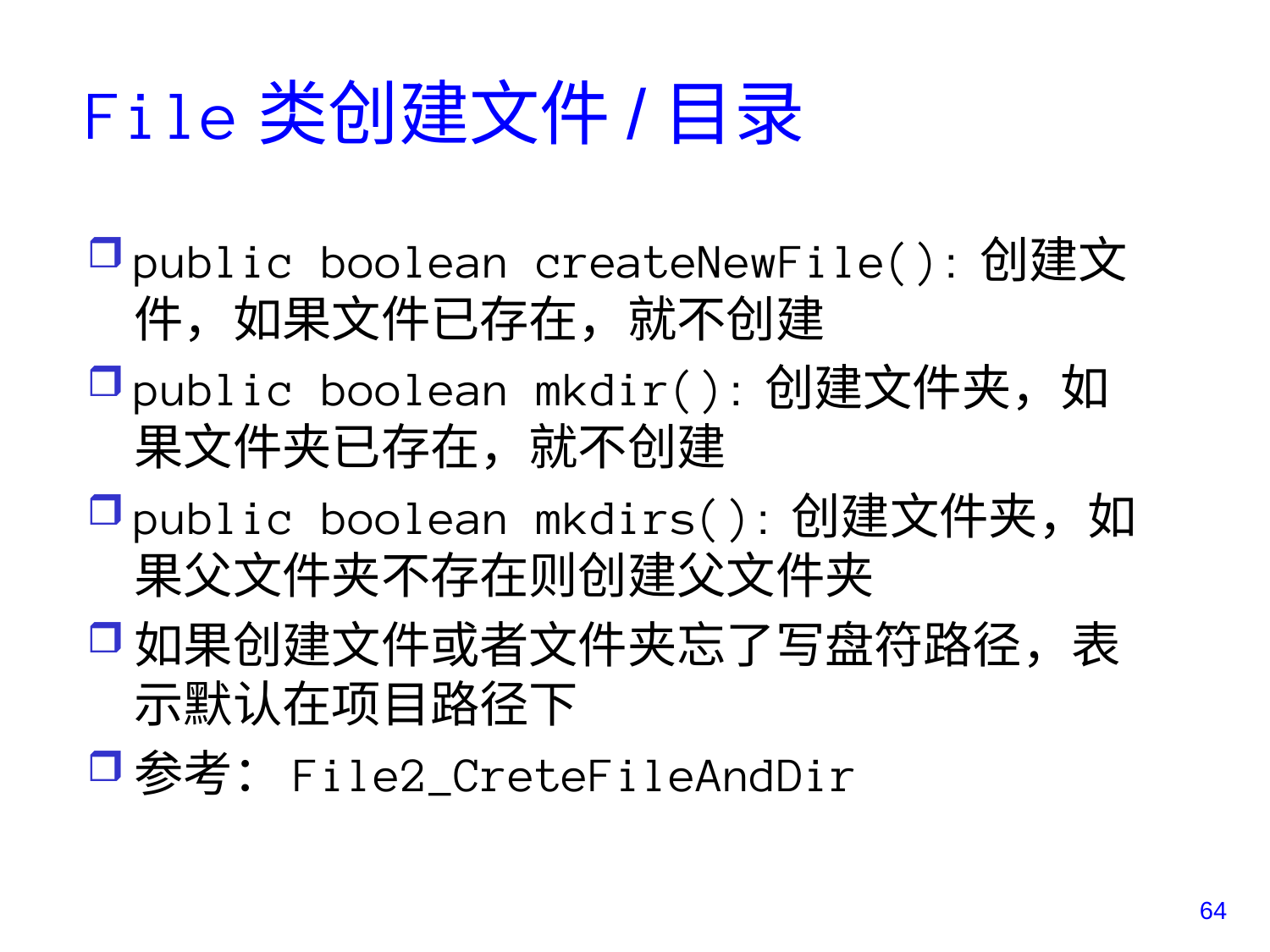

# File类创建文件/目录
public boolean createNewFile():创建文件，如果文件已存在，就不创建
public boolean mkdir():创建文件夹，如果文件夹已存在，就不创建
public boolean mkdirs():创建文件夹，如果父文件夹不存在则创建父文件夹
如果创建文件或者文件夹忘了写盘符路径，表示默认在项目路径下
参考：File2_CreteFileAndDir
64